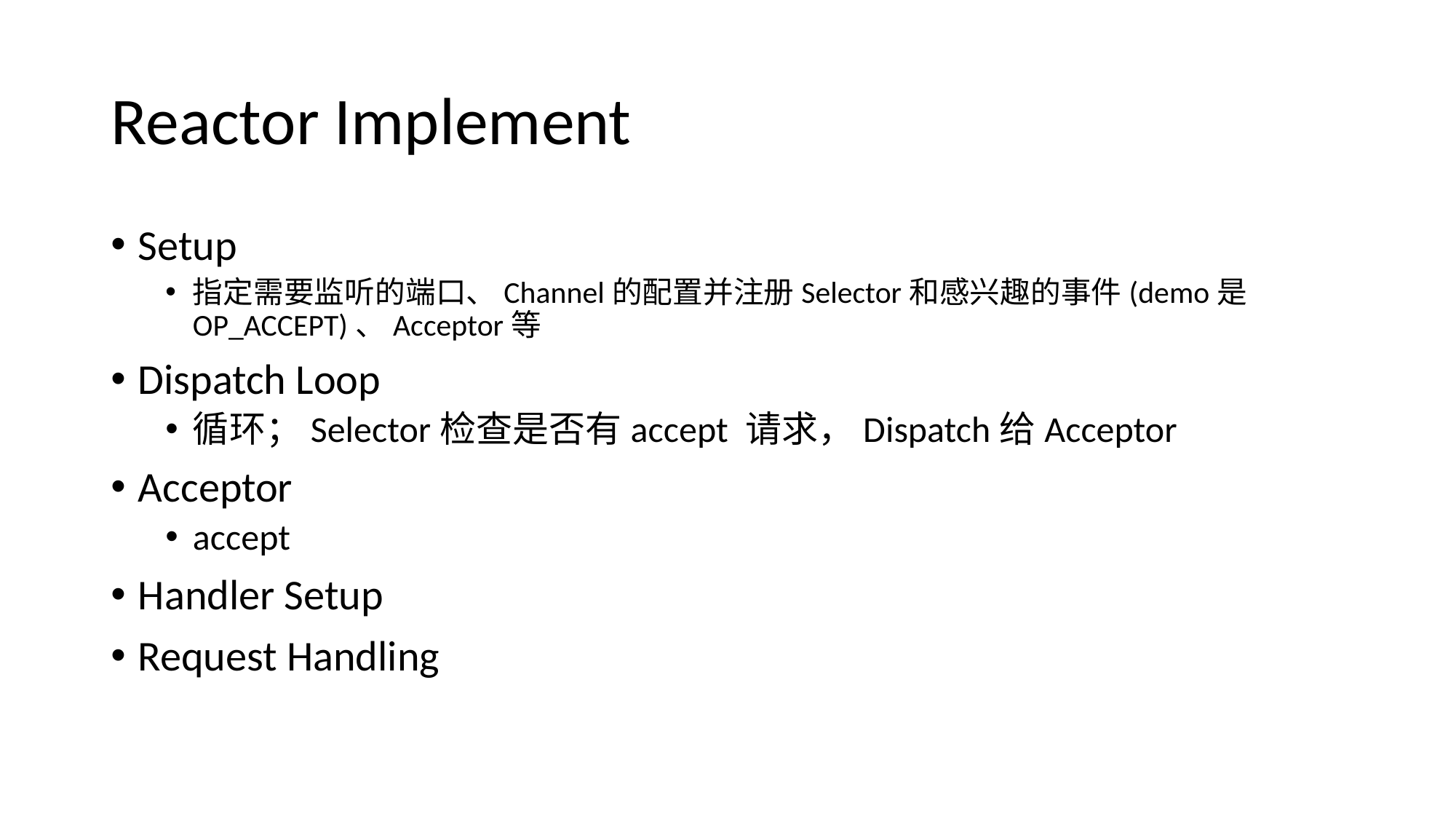

# Reactor Implement
Setup
指定需要监听的端口、Channel的配置并注册Selector和感兴趣的事件(demo是OP_ACCEPT)、Acceptor等
Dispatch Loop
循环；Selector检查是否有accept 请求，Dispatch给Acceptor
Acceptor
accept
Handler Setup
Request Handling